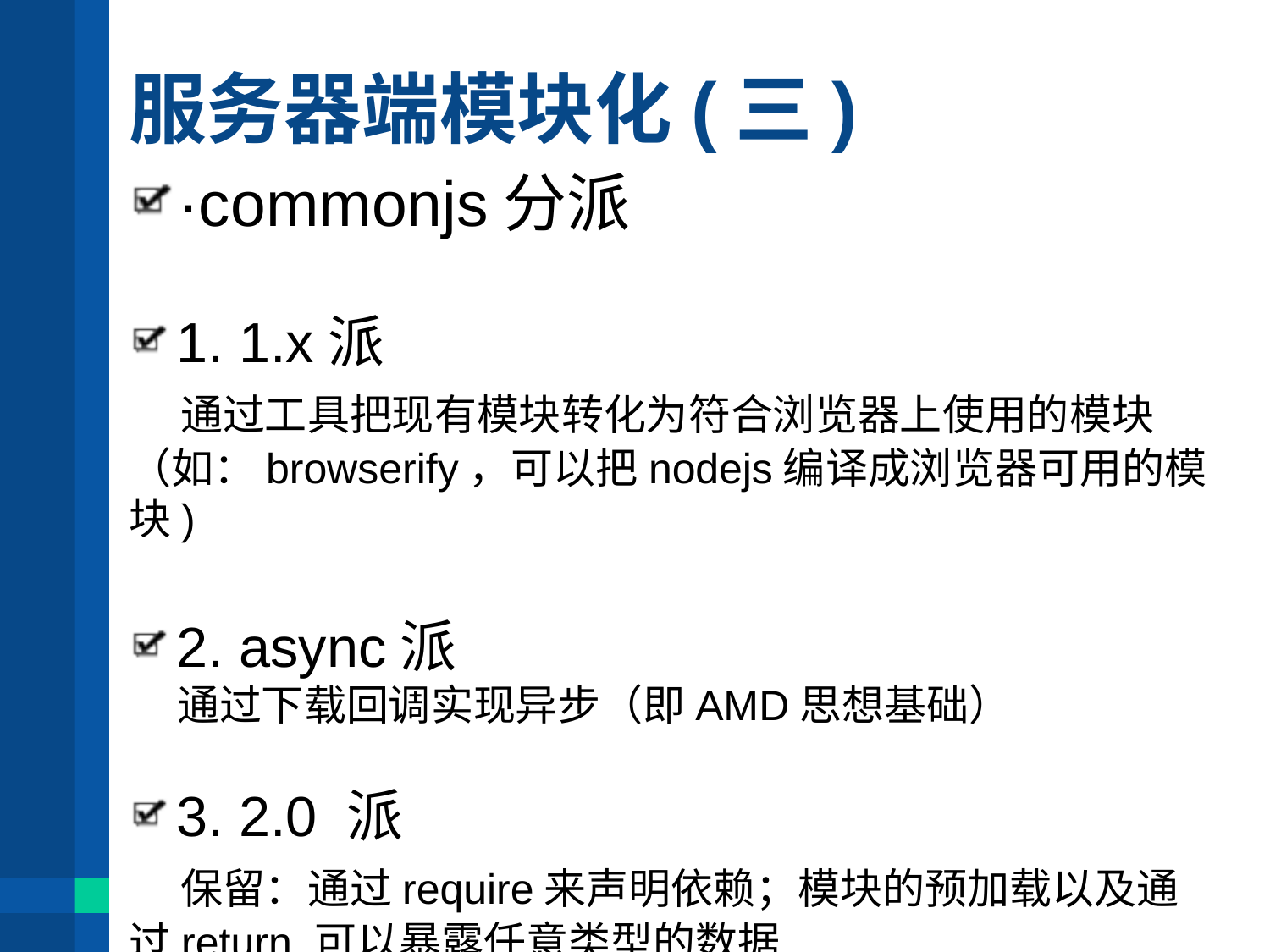

# 服务器端模块化(三)
·commonjs分派

1. 1.x派
   通过工具把现有模块转化为符合浏览器上使用的模块（如：browserify，可以把nodejs编译成浏览器可用的模块)

2. async派
    通过下载回调实现异步（即AMD思想基础）

3. 2.0 派
   保留：通过require来声明依赖；模块的预加载以及通过return 可以暴露任意类型的数据